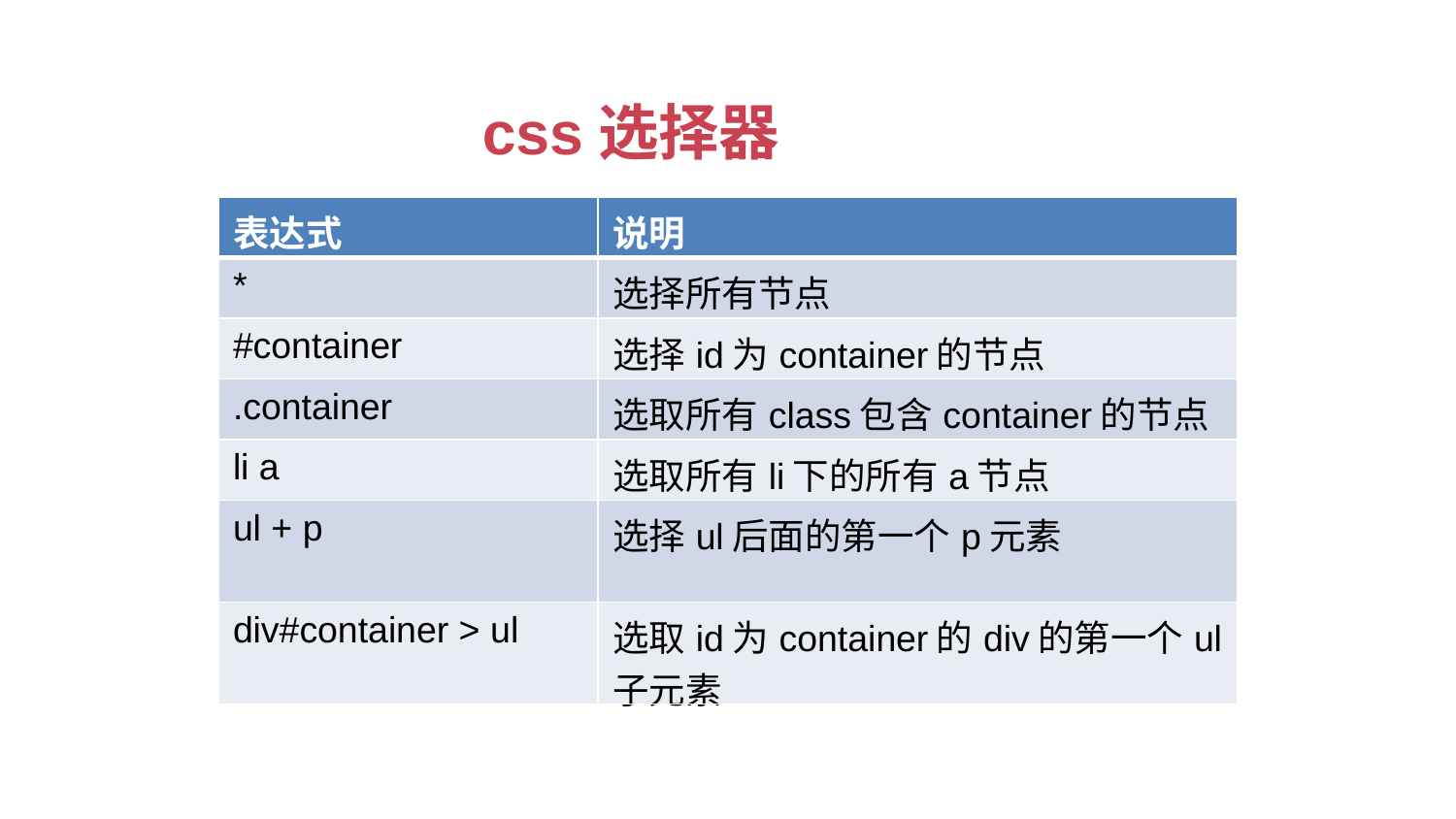

css选择器
| 表达式 | 说明 |
| --- | --- |
| \* | 选择所有节点 |
| #container | 选择id为container的节点 |
| .container | 选取所有class包含container的节点 |
| li a | 选取所有li下的所有a节点 |
| ul + p | 选择ul后面的第一个p元素 |
| div#container > ul | 选取id为container的div的第一个ul子元素 |